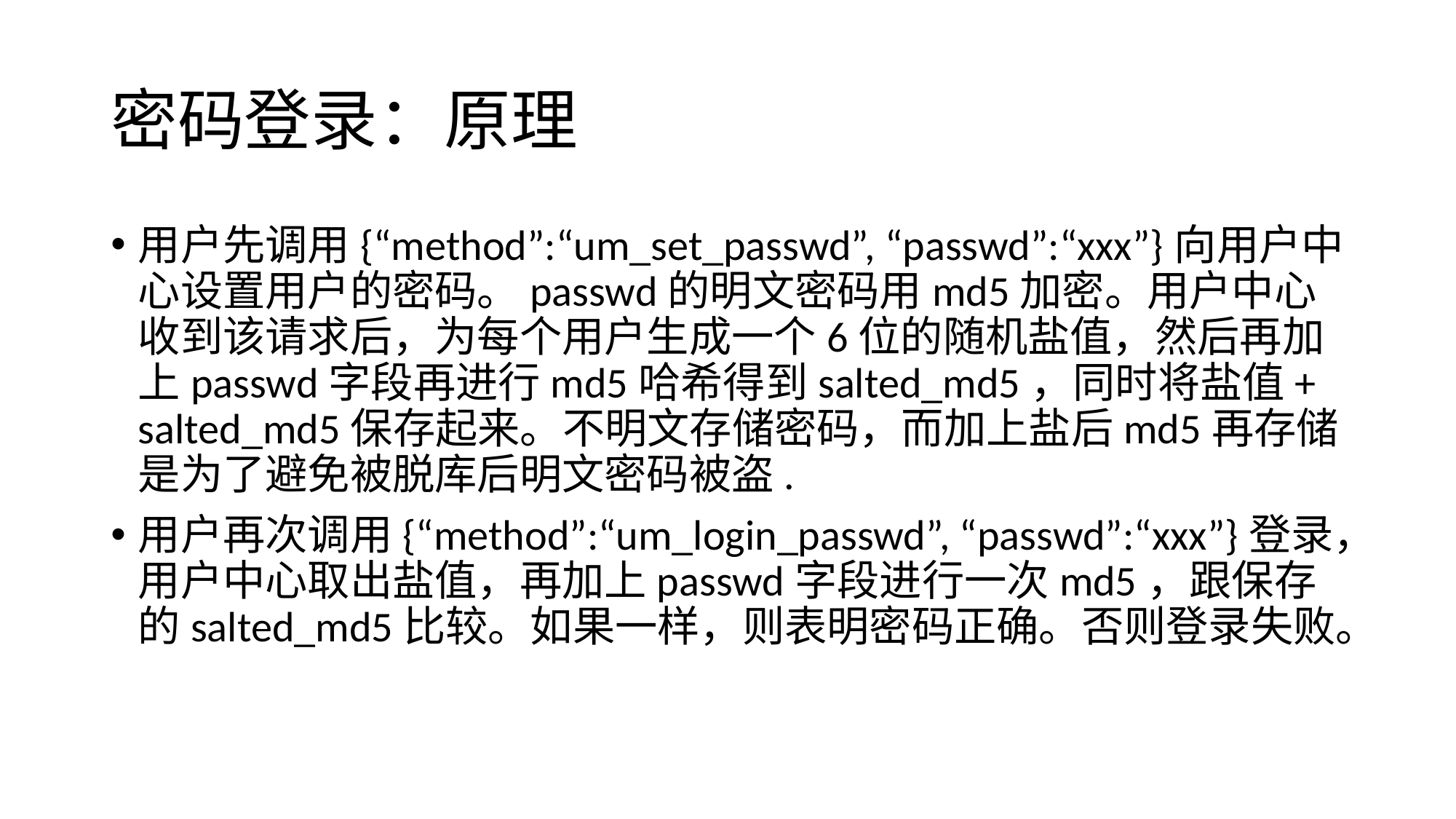

# 密码登录：原理
用户先调用{“method”:“um_set_passwd”, “passwd”:“xxx”}向用户中心设置用户的密码。passwd的明文密码用md5加密。用户中心收到该请求后，为每个用户生成一个6位的随机盐值，然后再加上passwd字段再进行md5哈希得到salted_md5，同时将盐值+ salted_md5保存起来。不明文存储密码，而加上盐后md5再存储是为了避免被脱库后明文密码被盗.
用户再次调用{“method”:“um_login_passwd”, “passwd”:“xxx”}登录，用户中心取出盐值，再加上passwd字段进行一次md5，跟保存的salted_md5比较。如果一样，则表明密码正确。否则登录失败。